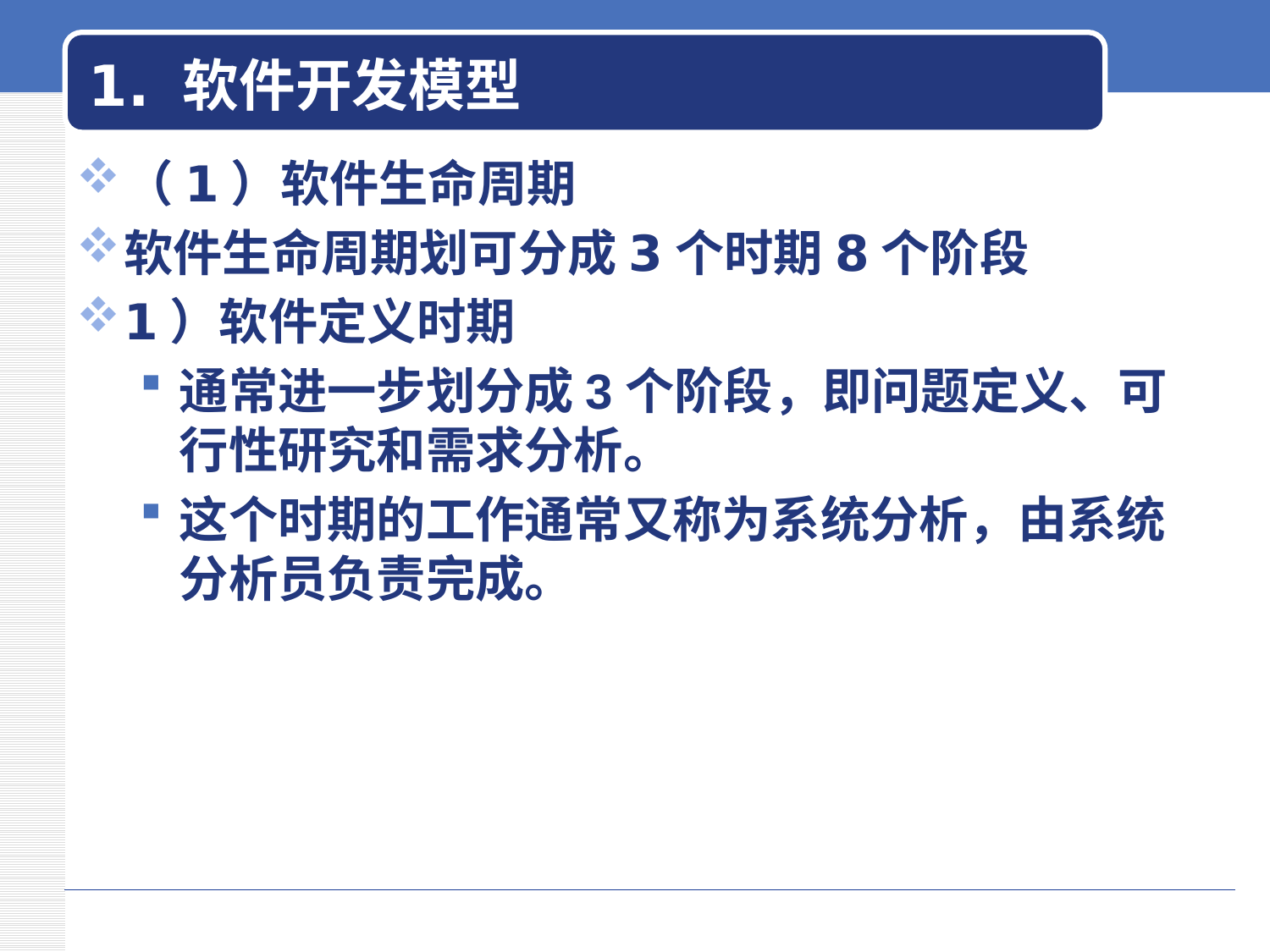

# 1. 软件开发模型
（1）软件生命周期
软件生命周期划可分成3个时期8个阶段
1）软件定义时期
通常进一步划分成3个阶段，即问题定义、可行性研究和需求分析。
这个时期的工作通常又称为系统分析，由系统分析员负责完成。